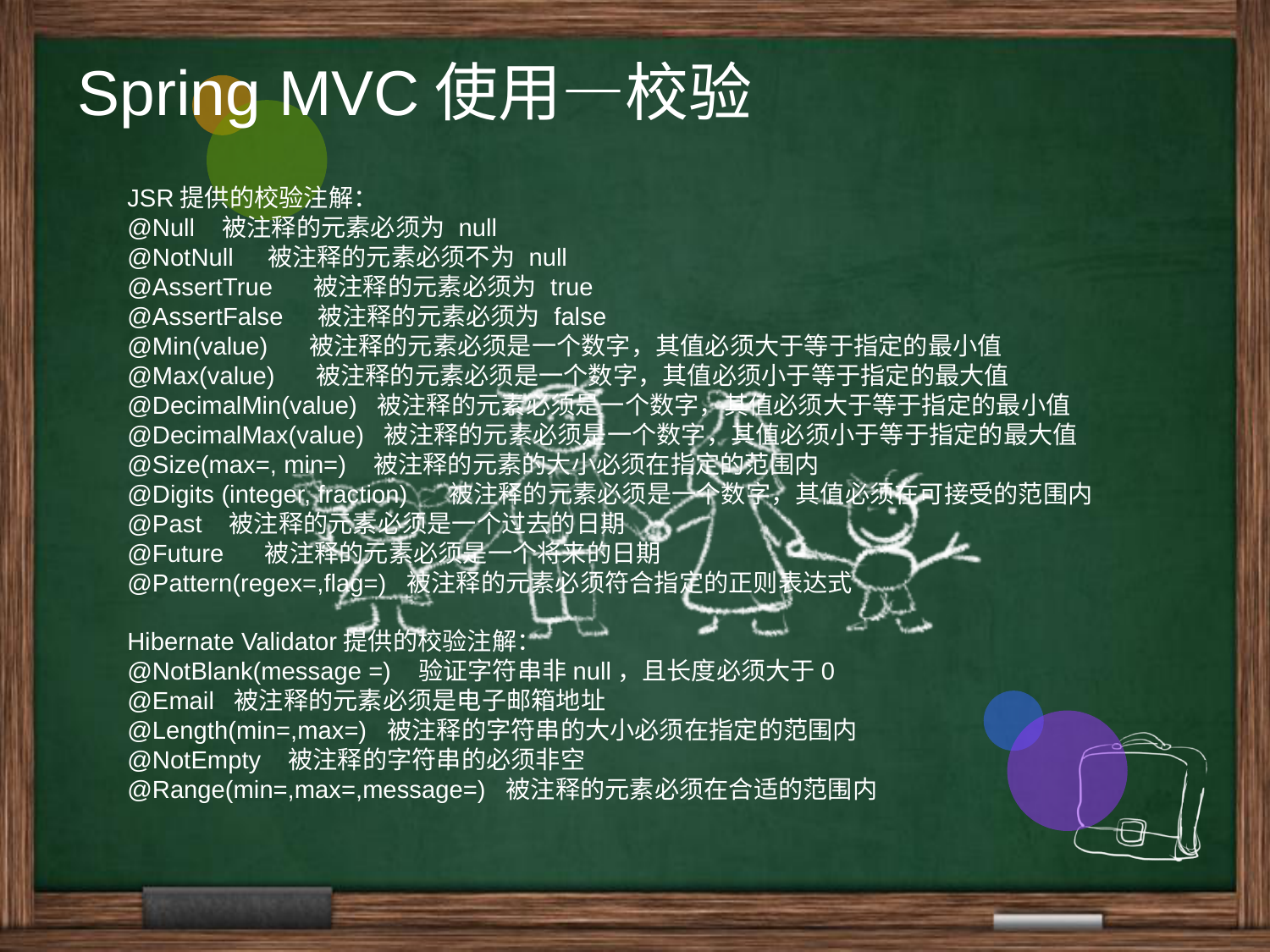

Spring MVC使用—校验
JSR提供的校验注解：
@Null   被注释的元素必须为 null
@NotNull    被注释的元素必须不为 null
@AssertTrue     被注释的元素必须为 true
@AssertFalse    被注释的元素必须为 false
@Min(value)     被注释的元素必须是一个数字，其值必须大于等于指定的最小值
@Max(value)     被注释的元素必须是一个数字，其值必须小于等于指定的最大值
@DecimalMin(value)  被注释的元素必须是一个数字，其值必须大于等于指定的最小值
@DecimalMax(value)  被注释的元素必须是一个数字，其值必须小于等于指定的最大值
@Size(max=, min=)   被注释的元素的大小必须在指定的范围内
@Digits (integer, fraction)     被注释的元素必须是一个数字，其值必须在可接受的范围内
@Past   被注释的元素必须是一个过去的日期
@Future     被注释的元素必须是一个将来的日期
@Pattern(regex=,flag=)  被注释的元素必须符合指定的正则表达式

Hibernate Validator提供的校验注解：
@NotBlank(message =)   验证字符串非null，且长度必须大于0
@Email  被注释的元素必须是电子邮箱地址
@Length(min=,max=)  被注释的字符串的大小必须在指定的范围内
@NotEmpty   被注释的字符串的必须非空
@Range(min=,max=,message=)  被注释的元素必须在合适的范围内